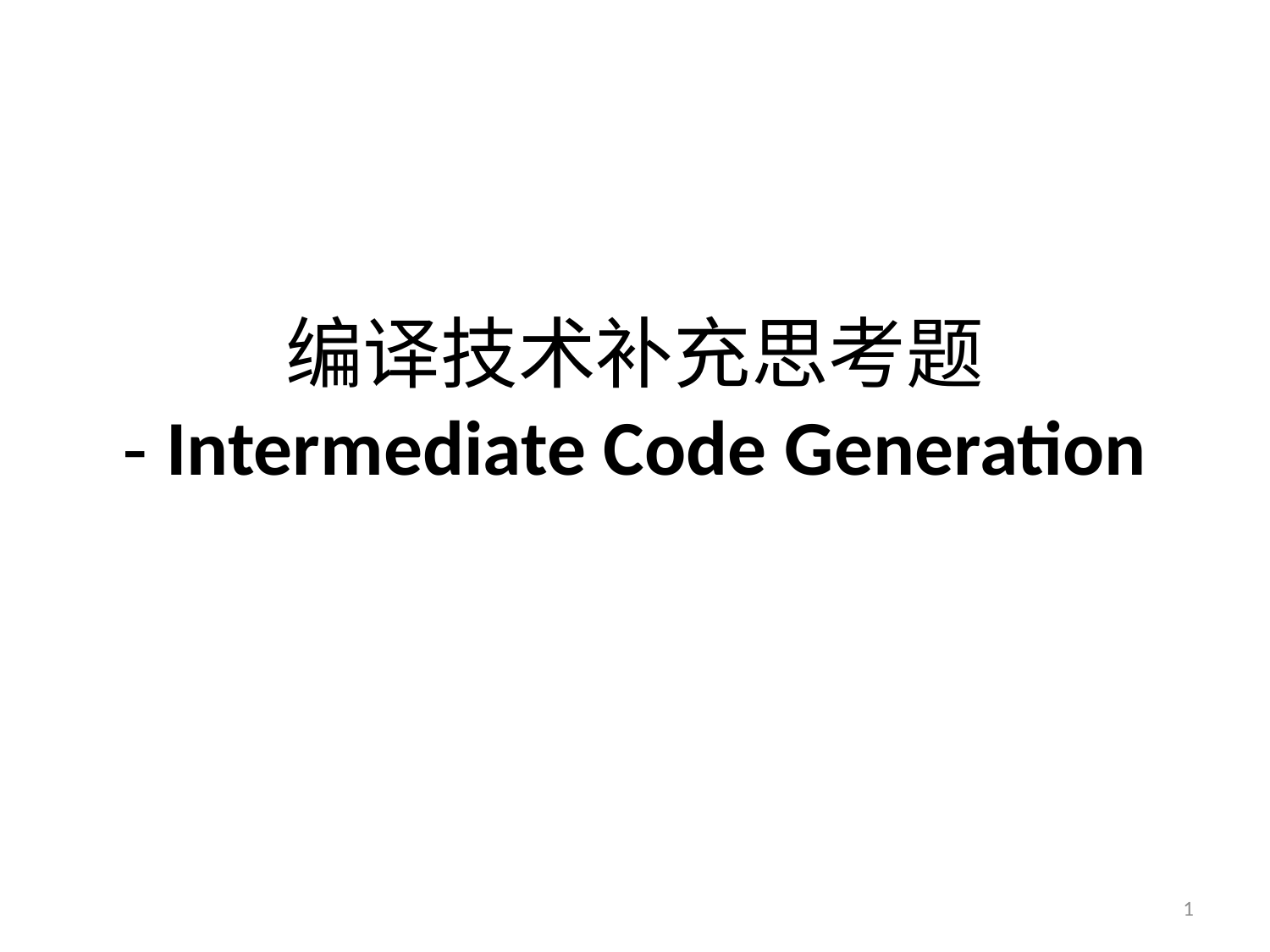

# 编译技术补充思考题 - Intermediate Code Generation

1